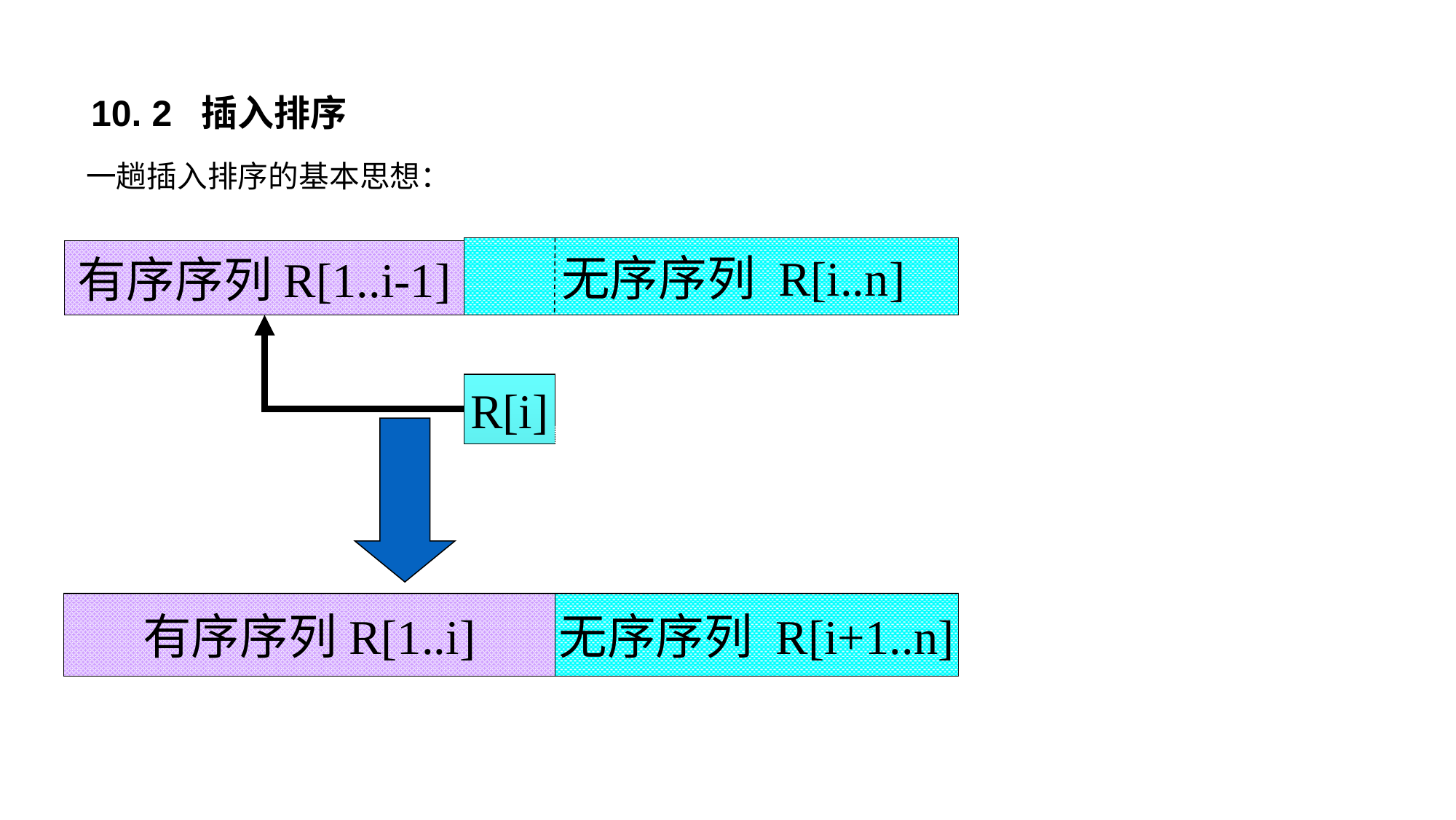

10. 2  插入排序
一趟插入排序的基本思想：
   无序序列 R[i..n]

有序序列R[1..i-1]
R[i]

有序序列R[1..i]
无序序列 R[i+1..n]